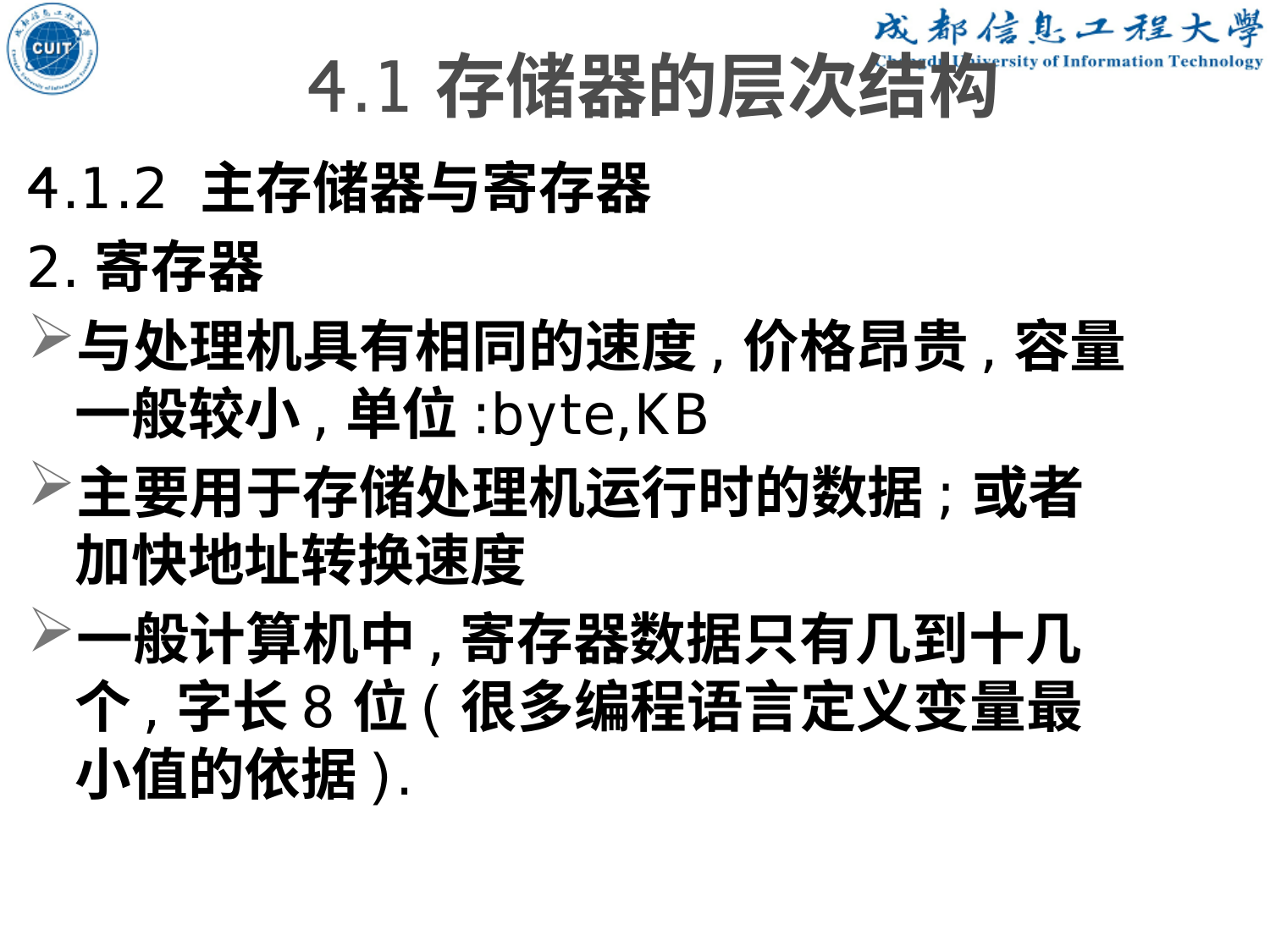

4.1存储器的层次结构
4.1.2 主存储器与寄存器
2.寄存器
与处理机具有相同的速度,价格昂贵,容量一般较小,单位:byte,KB
主要用于存储处理机运行时的数据;或者加快地址转换速度
一般计算机中,寄存器数据只有几到十几个,字长8位(很多编程语言定义变量最小值的依据).